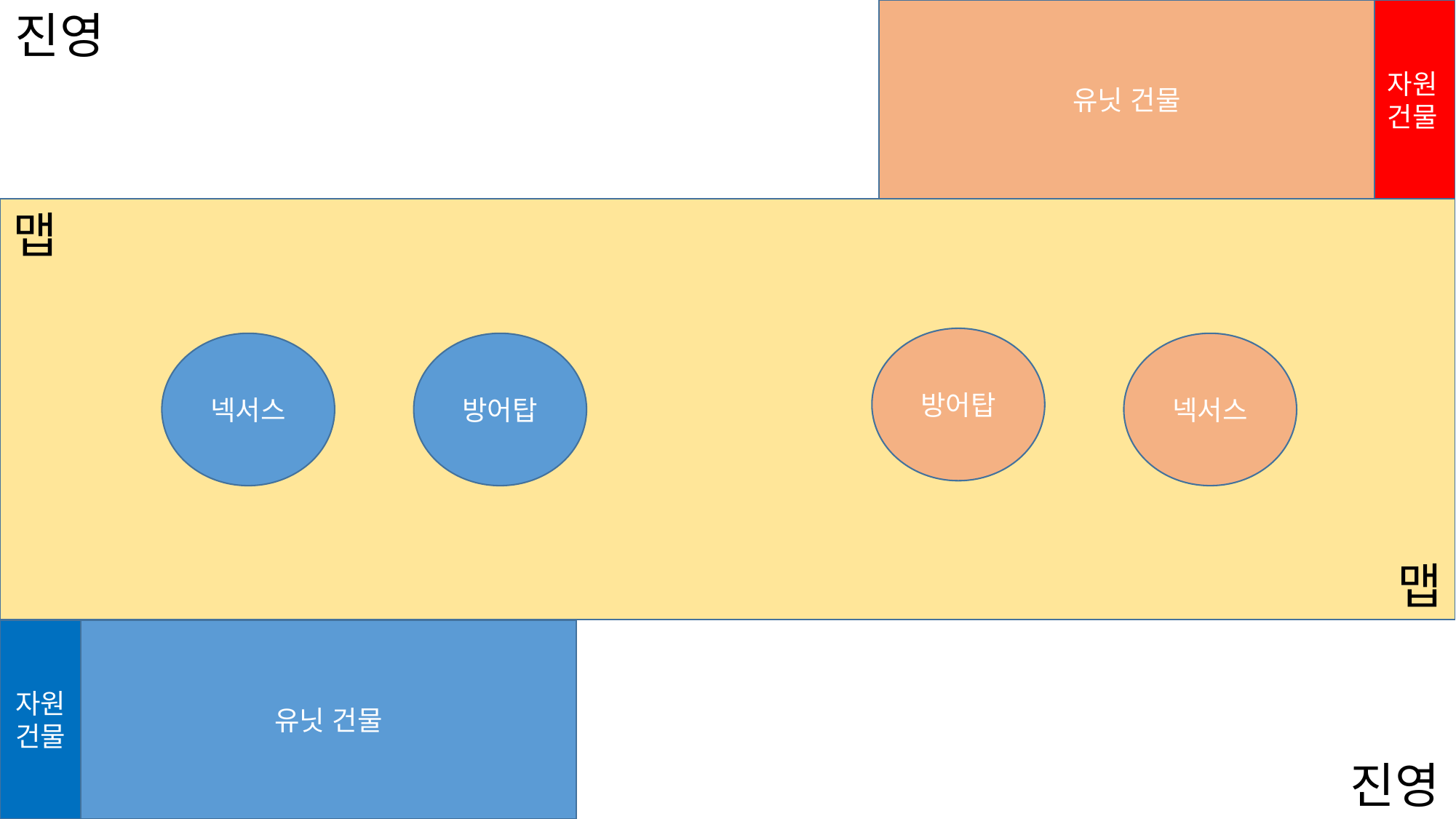

진영
유닛 건물
자원건물

맵
방어탑
넥서스
방어탑
넥서스
맵
자원건물
유닛 건물
진영